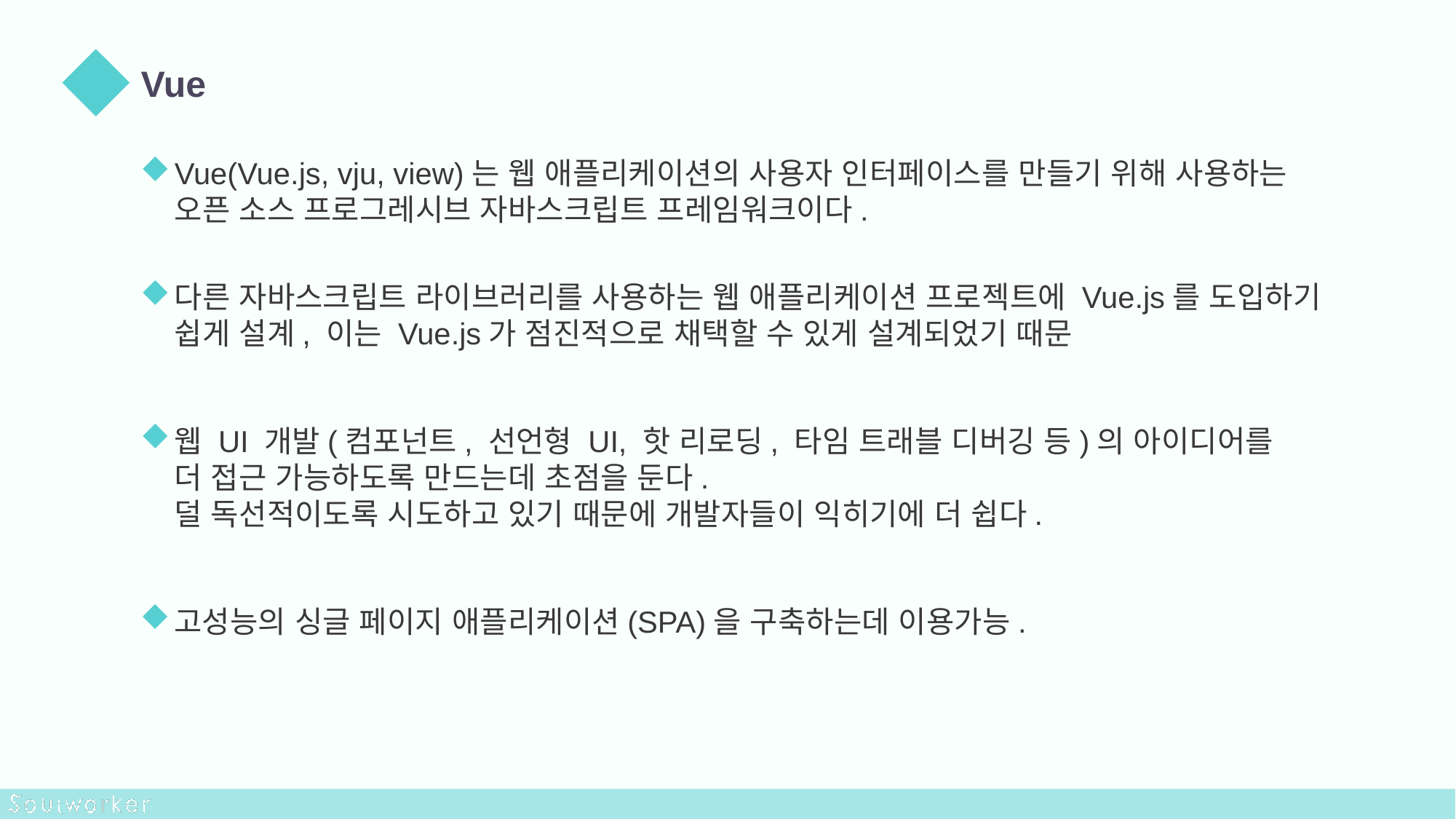

Vue
Vue(Vue.js, vju, view)는 웹 애플리케이션의 사용자 인터페이스를 만들기 위해 사용하는 오픈 소스 프로그레시브 자바스크립트 프레임워크이다.
다른 자바스크립트 라이브러리를 사용하는 웹 애플리케이션 프로젝트에 Vue.js를 도입하기 쉽게 설계, 이는 Vue.js가 점진적으로 채택할 수 있게 설계되었기 때문
웹 UI 개발(컴포넌트, 선언형 UI, 핫 리로딩, 타임 트래블 디버깅 등)의 아이디어를 더 접근 가능하도록 만드는데 초점을 둔다.
덜 독선적이도록 시도하고 있기 때문에 개발자들이 익히기에 더 쉽다.
고성능의 싱글 페이지 애플리케이션(SPA)을 구축하는데 이용가능.